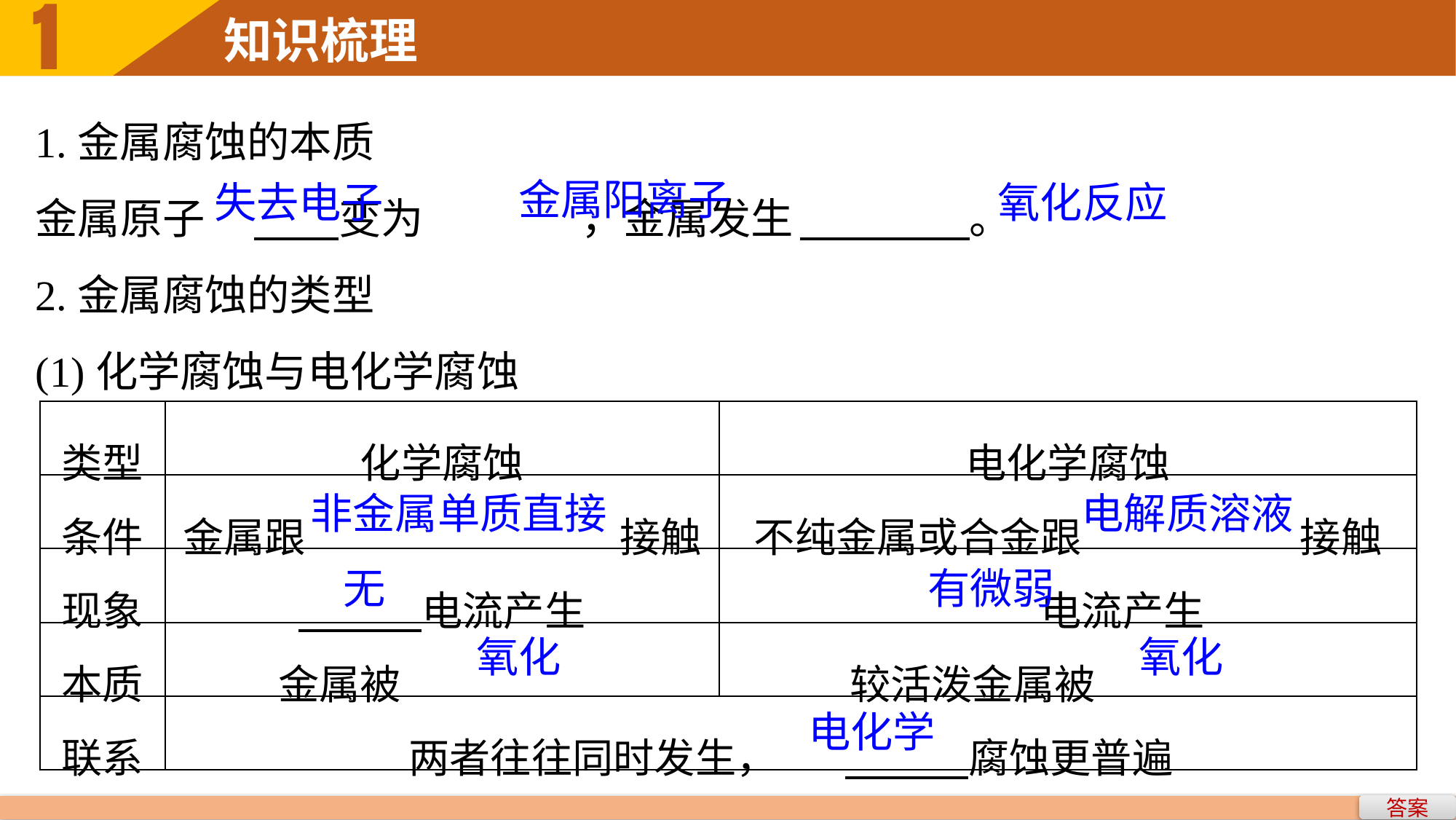

1

知识梳理
1.金属腐蚀的本质
金属原子	　　变为		，金属发生	　　　　。
2.金属腐蚀的类型
(1)化学腐蚀与电化学腐蚀
金属阳离子
失去电子
氧化反应
| 类型 | 化学腐蚀 | 电化学腐蚀 |
| --- | --- | --- |
| 条件 | 金属跟 接触 | 不纯金属或合金跟 接触 |
| 现象 | 电流产生 | 电流产生 |
| 本质 | 金属被 | 较活泼金属被 |
| 联系 | 两者往往同时发生， 　　　腐蚀更普遍 |  |
电解质溶液
非金属单质直接
无
有微弱
氧化
氧化
电化学
答案